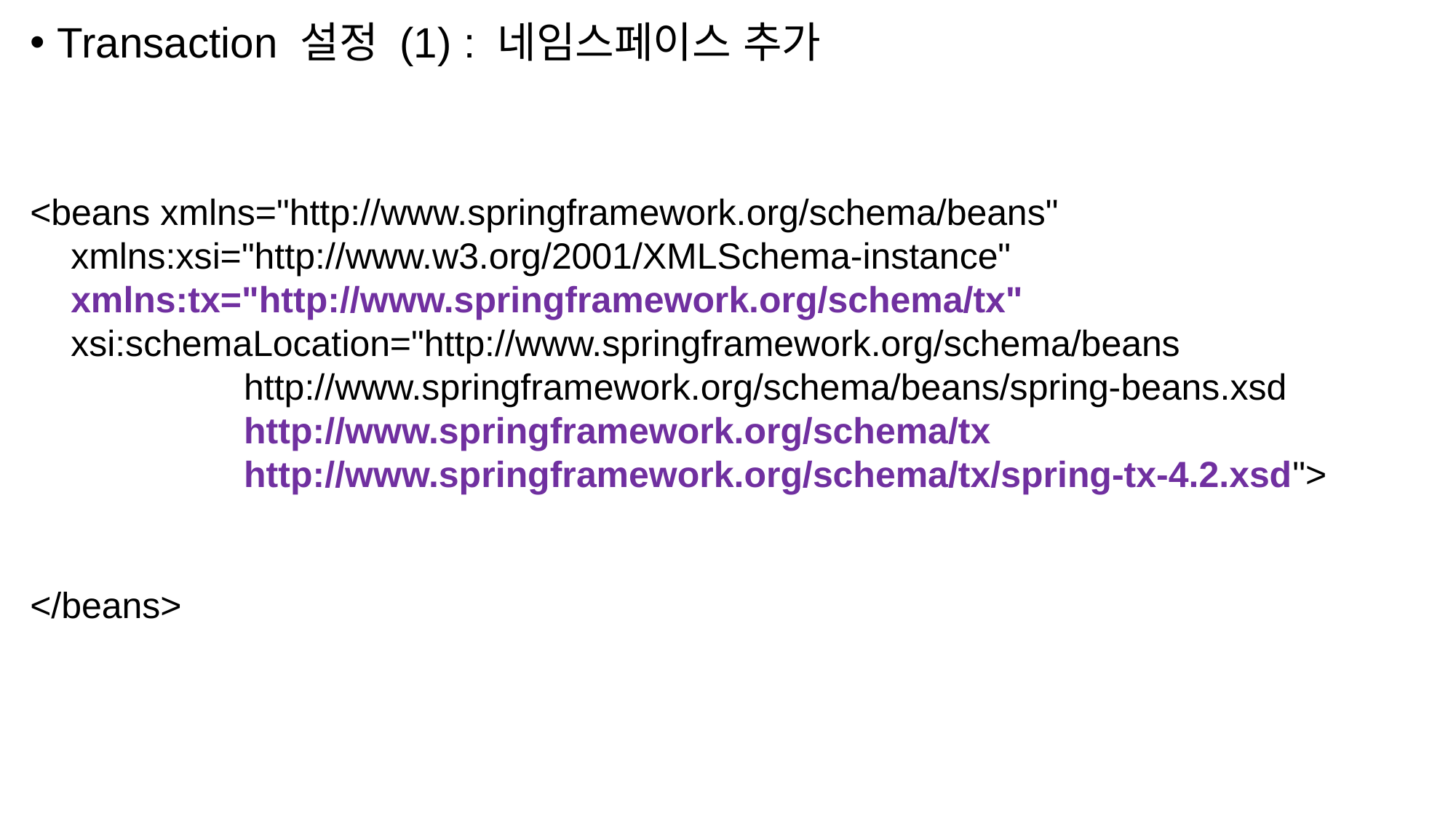

Transaction 설정 (1) : 네임스페이스 추가
<beans xmlns="http://www.springframework.org/schema/beans"
    xmlns:xsi="http://www.w3.org/2001/XMLSchema-instance"
    xmlns:tx="http://www.springframework.org/schema/tx"
    xsi:schemaLocation="http://www.springframework.org/schema/beans
                     http://www.springframework.org/schema/beans/spring-beans.xsd
                     http://www.springframework.org/schema/tx
                     http://www.springframework.org/schema/tx/spring-tx-4.2.xsd">

</beans>